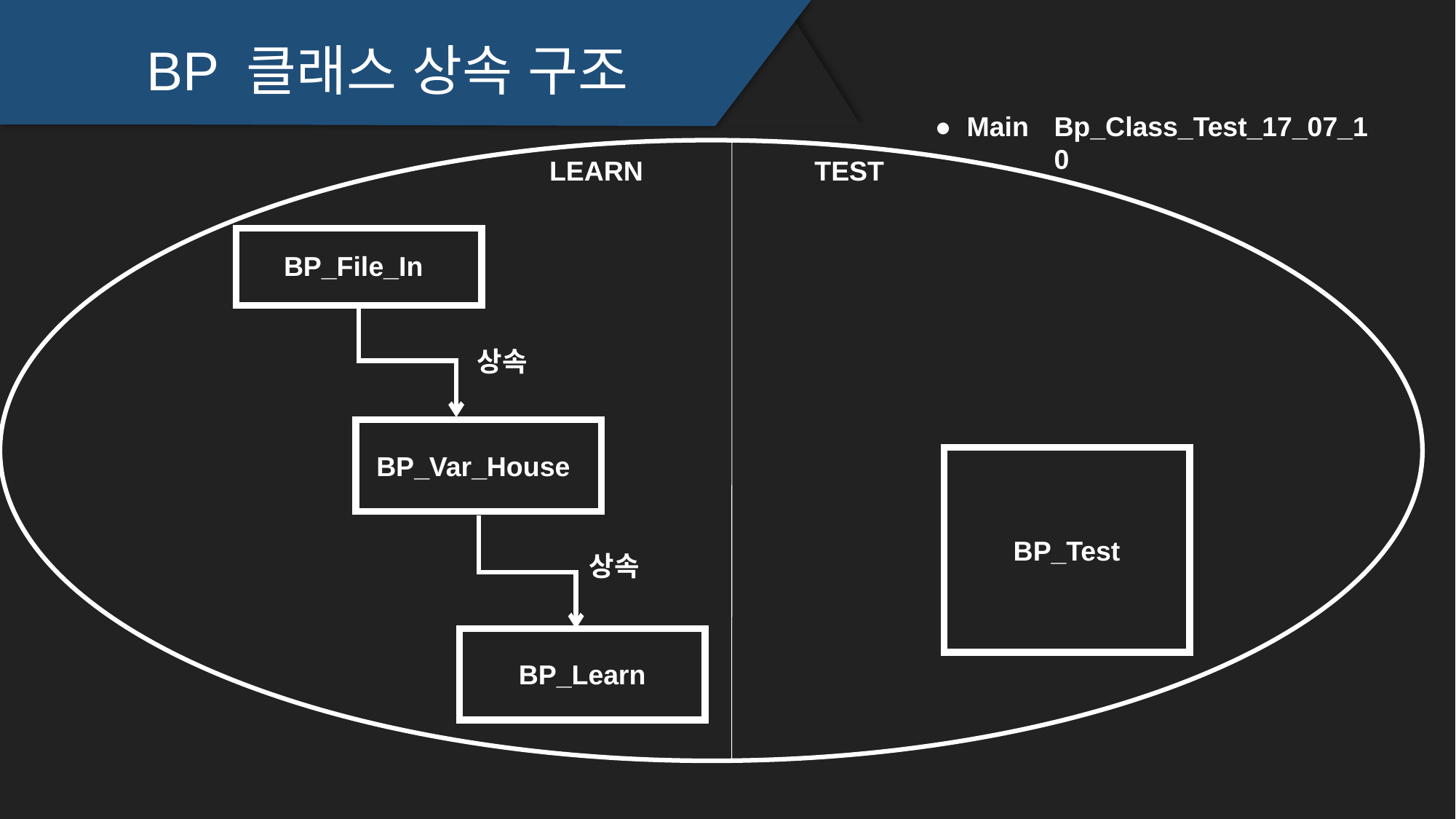

BP 클래스 상속 구조
●  Main
Bp_Class_Test_17_07_10

LEARN
TEST

BP_File_In
상속

BP_Var_House

BP_Test
상속

BP_Learn